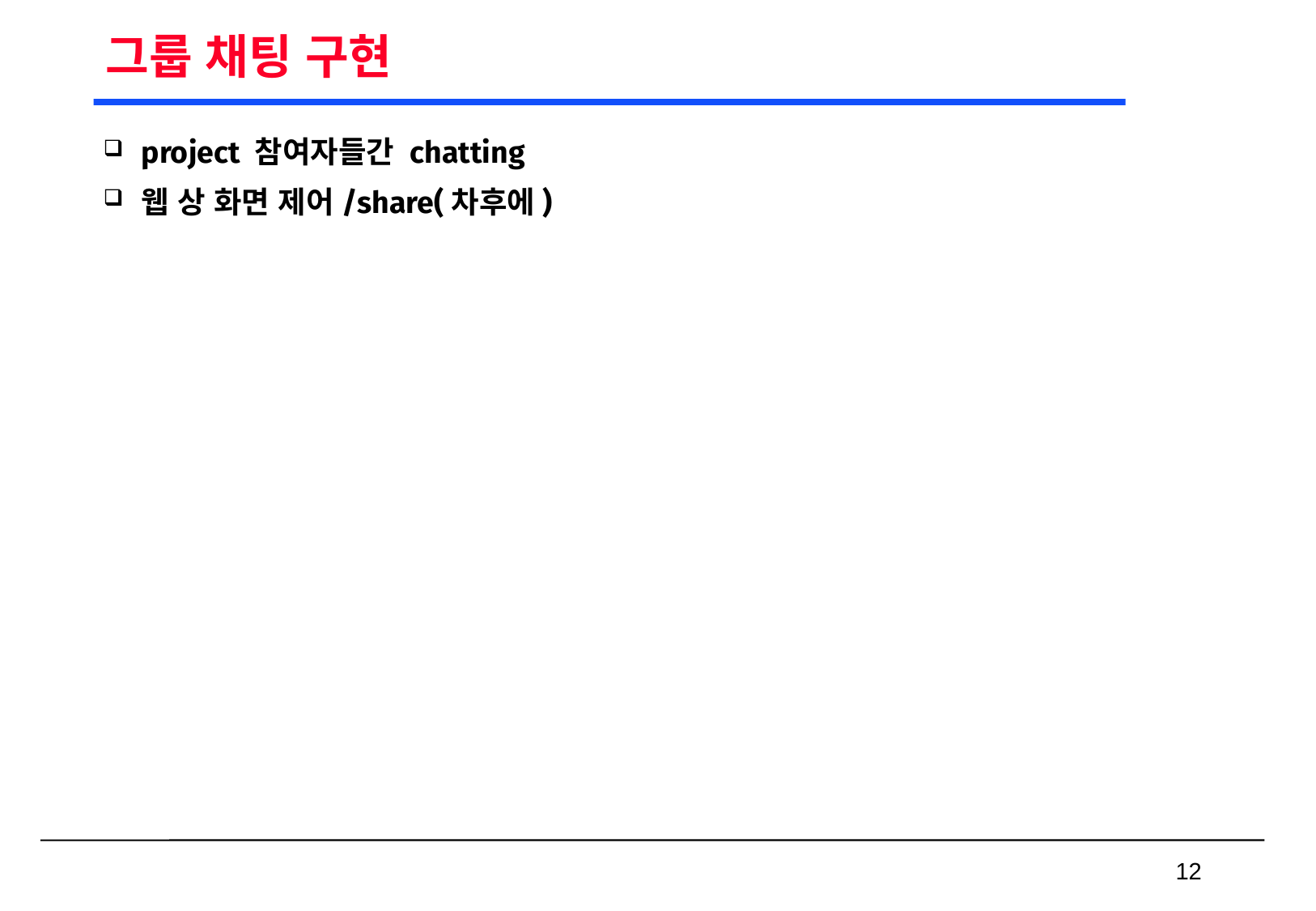

# 그룹 채팅 구현
project 참여자들간 chatting
웹 상 화면 제어/share(차후에)
 12